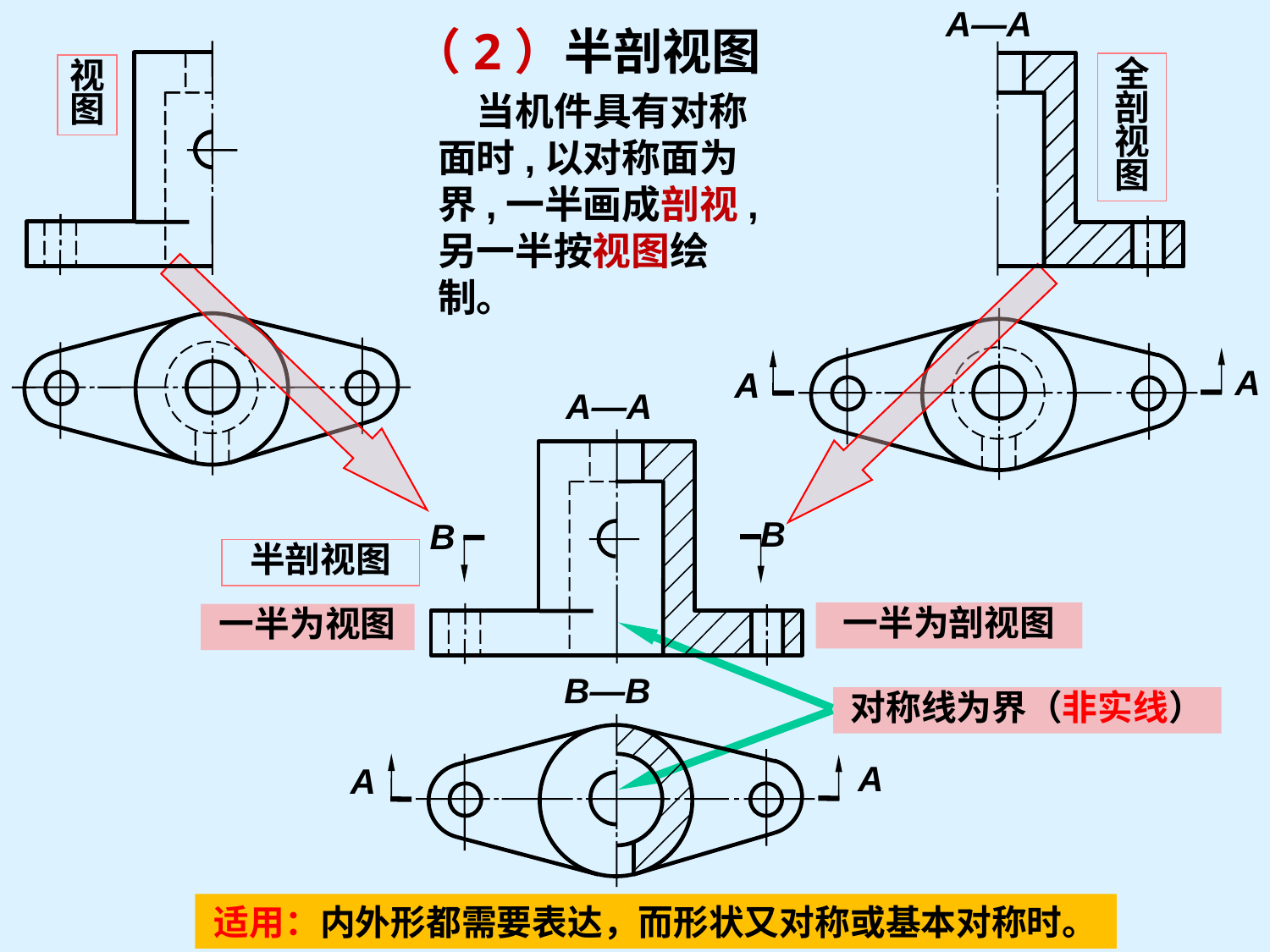

A—A
（2）半剖视图

全
剖
视
图

视
图

   当机件具有对称面时,以对称面为界,一半画成剖视,另一半按视图绘制。

A
A

A—A

 B
B

半剖视图

一半为剖视图

一半为视图

B—B
对称线为界（非实线）

 A
A

适用：内外形都需要表达，而形状又对称或基本对称时。